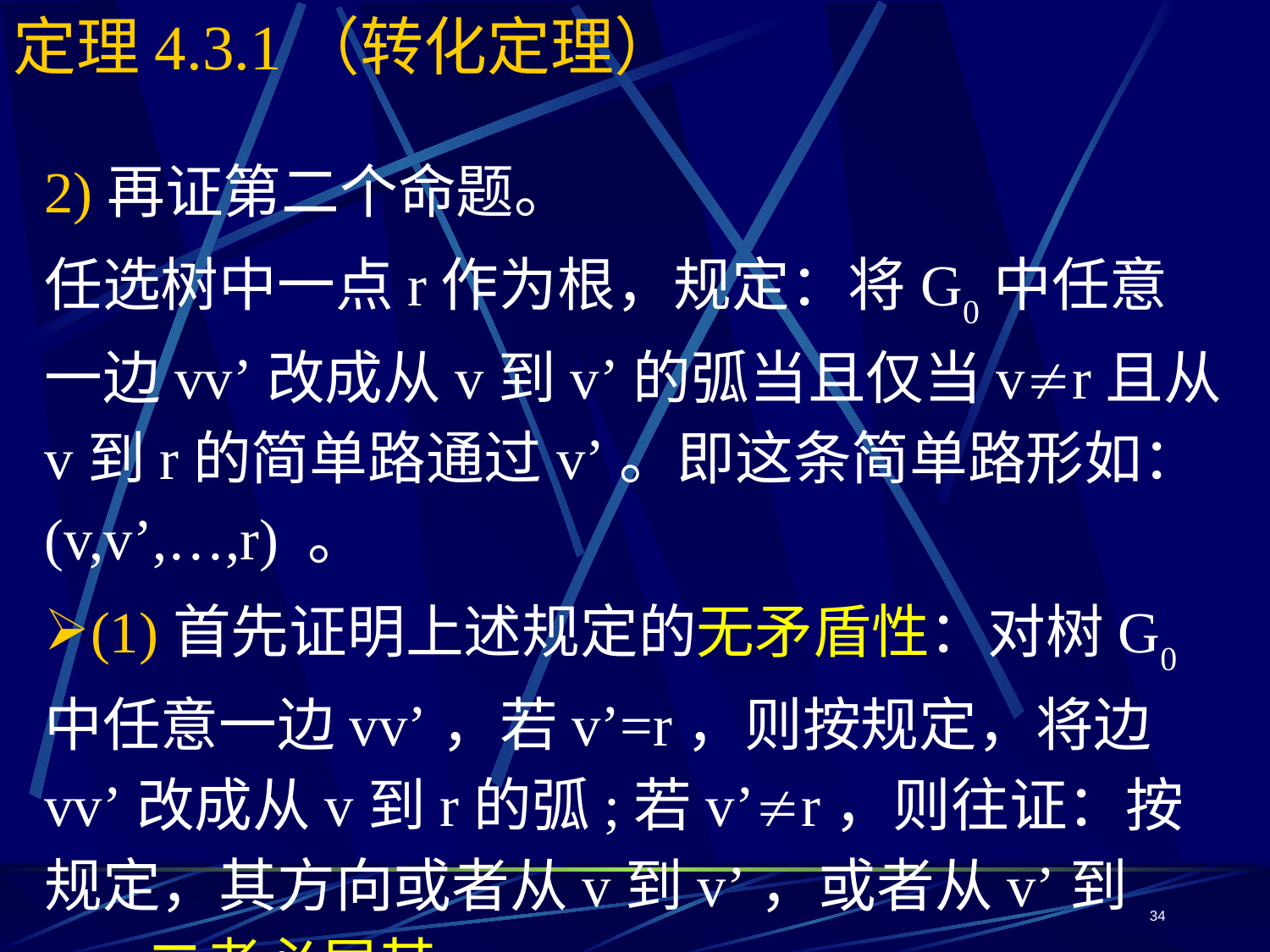

# 定理4.3.1（转化定理）
2)再证第二个命题。
任选树中一点r作为根，规定：将G0中任意一边vv’改成从v到v’的弧当且仅当v≠r且从v到r的简单路通过v’。即这条简单路形如：(v,v’,…,r) 。
(1)首先证明上述规定的无矛盾性：对树G0中任意一边vv’，若v’=r，则按规定，将边vv’改成从v到r的弧;若v’≠r，则往证：按规定，其方向或者从v到v’，或者从v’到v，二者必居其一。
34